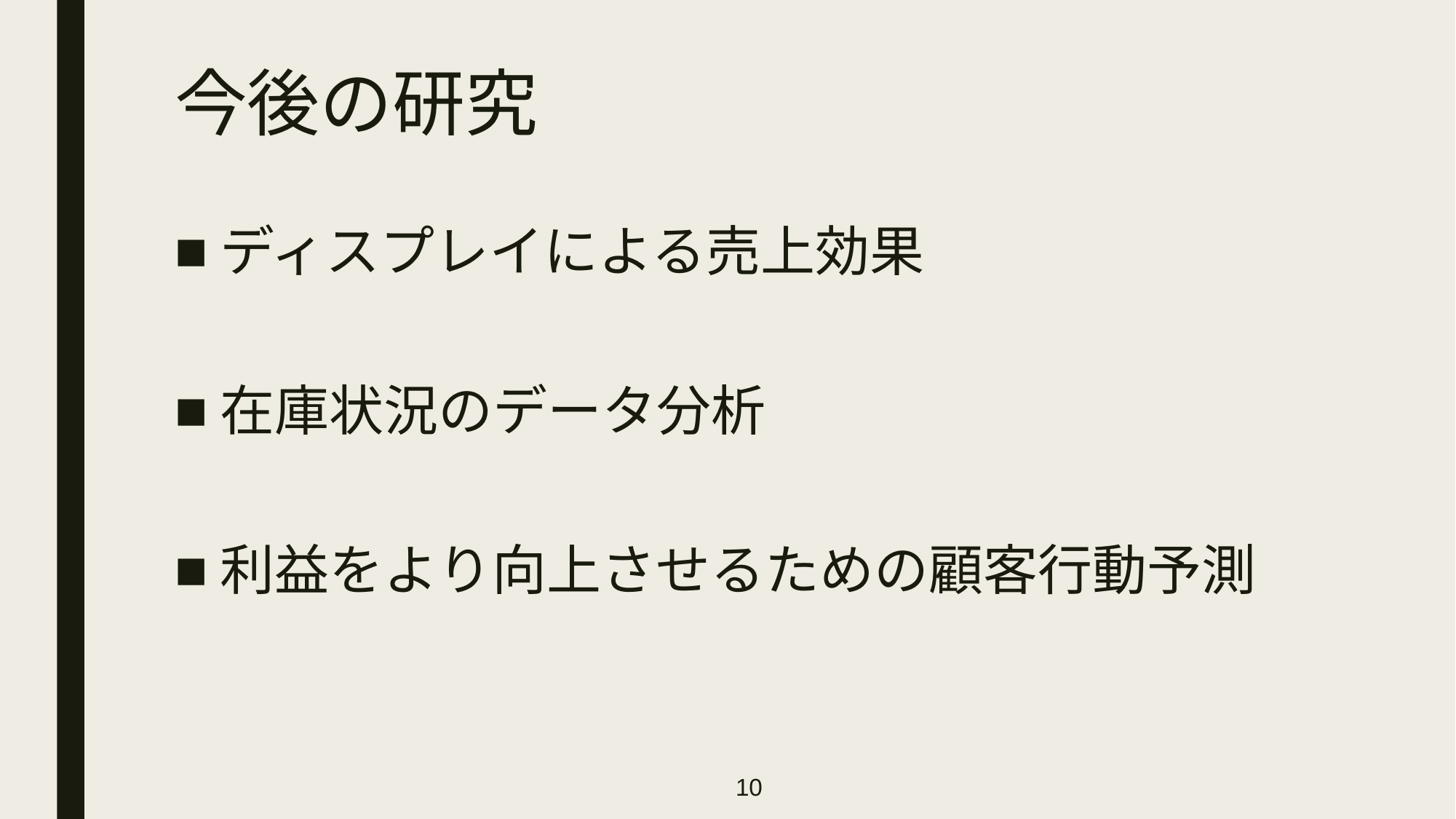

# 今後の研究
ディスプレイによる売上効果

在庫状況のデータ分析

利益をより向上させるための顧客行動予測

10